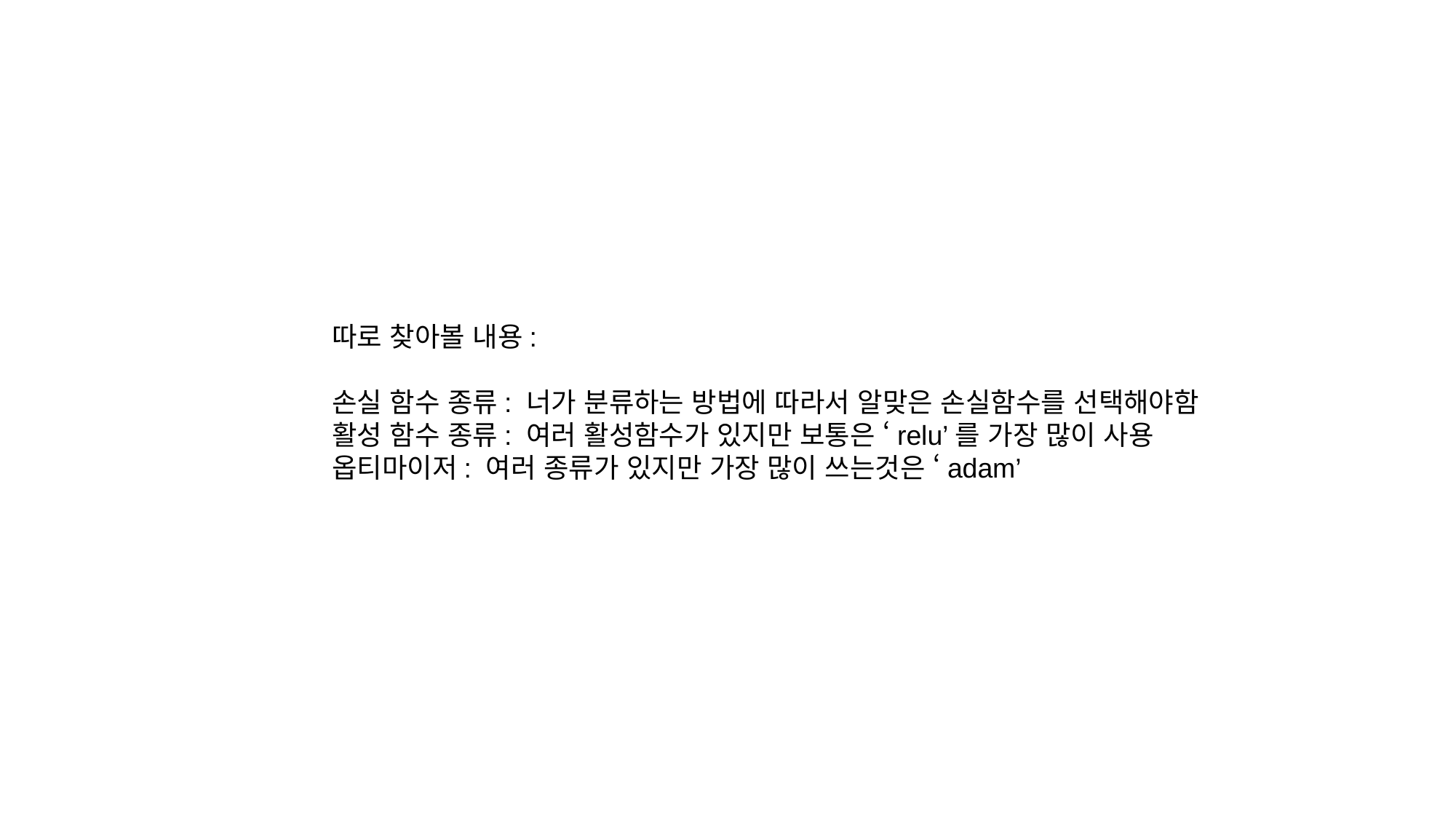

따로 찾아볼 내용:

손실 함수 종류: 너가 분류하는 방법에 따라서 알맞은 손실함수를 선택해야함
활성 함수 종류: 여러 활성함수가 있지만 보통은 ‘relu’를 가장 많이 사용
옵티마이저: 여러 종류가 있지만 가장 많이 쓰는것은 ‘adam’